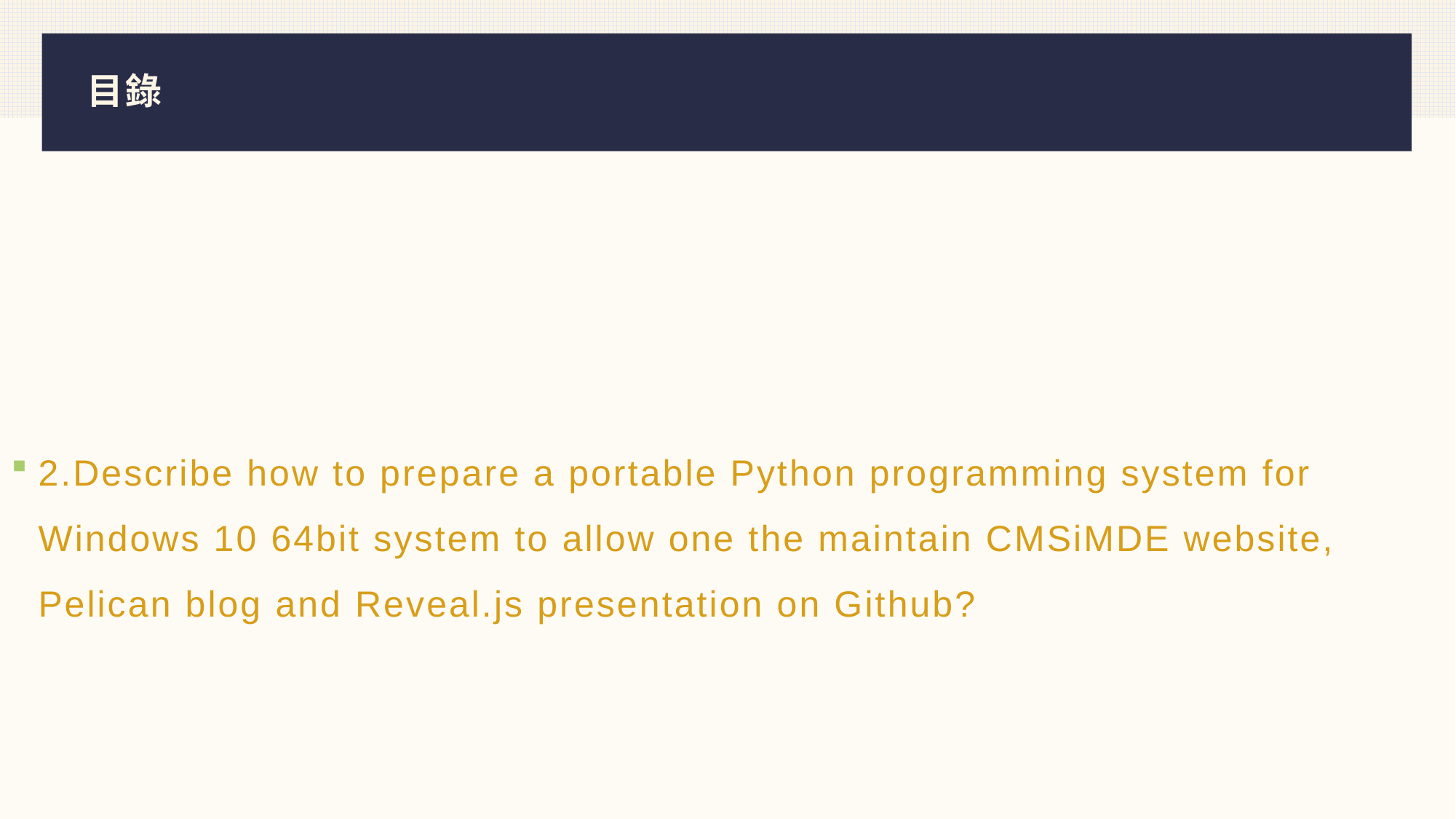

# 目錄
2.Describe how to prepare a portable Python programming system for Windows 10 64bit system to allow one the maintain CMSiMDE website, Pelican blog and Reveal.js presentation on Github?